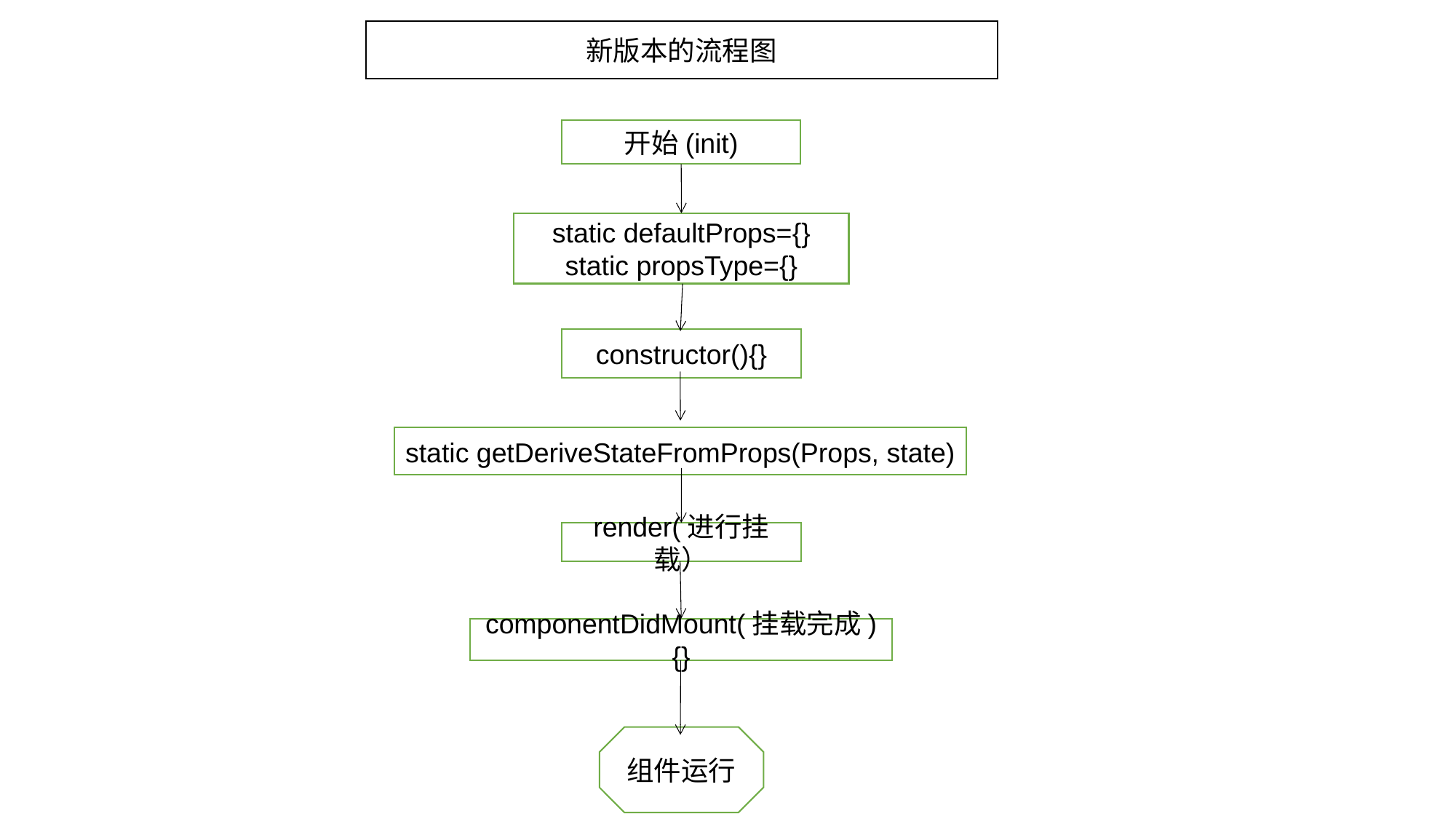

新版本的流程图
开始(init)
static defaultProps={}
static propsType={}
constructor(){}
static getDeriveStateFromProps(Props, state)
render(进行挂载）
componentDidMount(挂载完成){}
组件运行